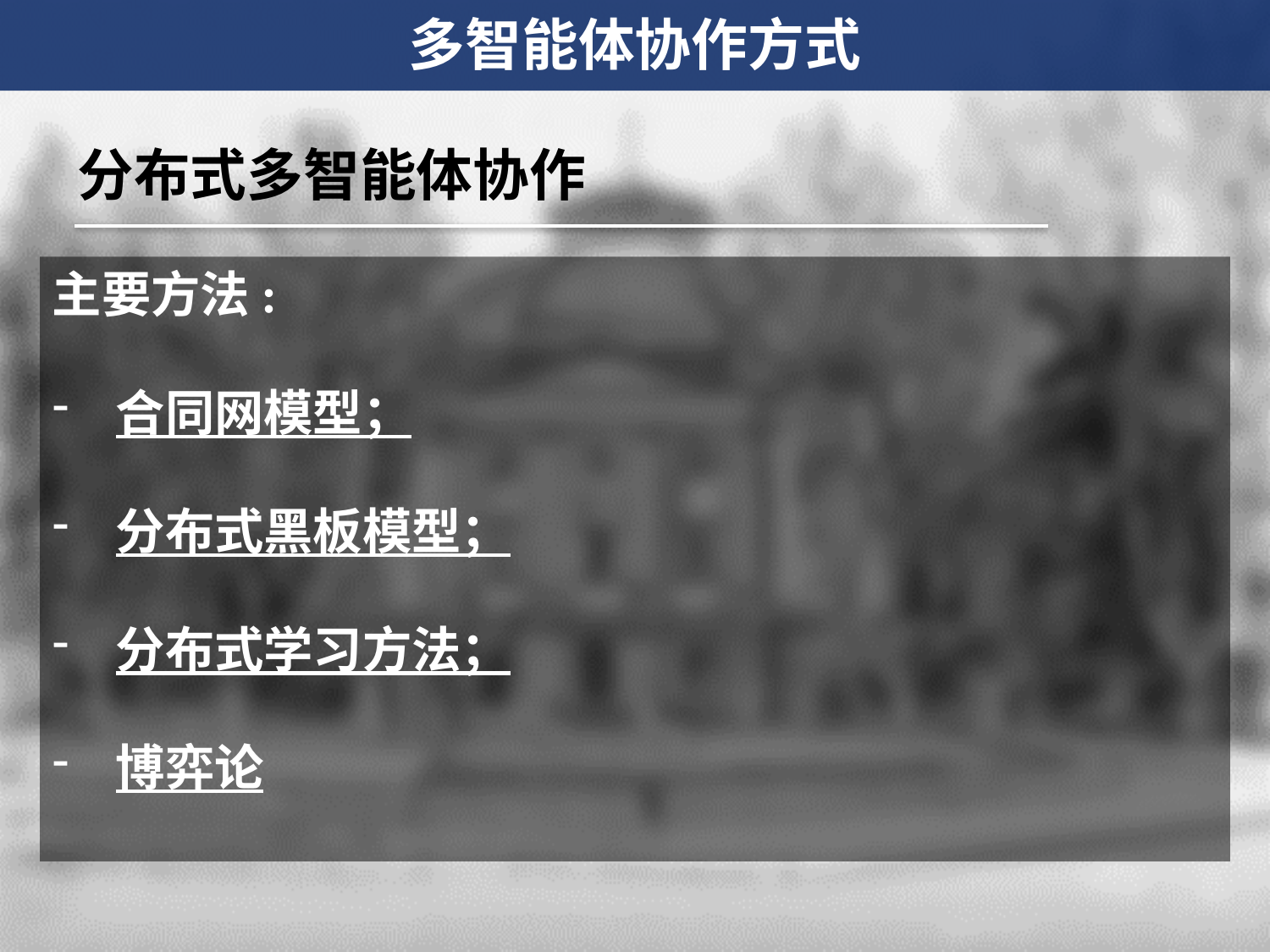

多智能体协作方式
分布式多智能体协作
主要方法:

合同网模型；

分布式黑板模型；

分布式学习方法；

博弈论